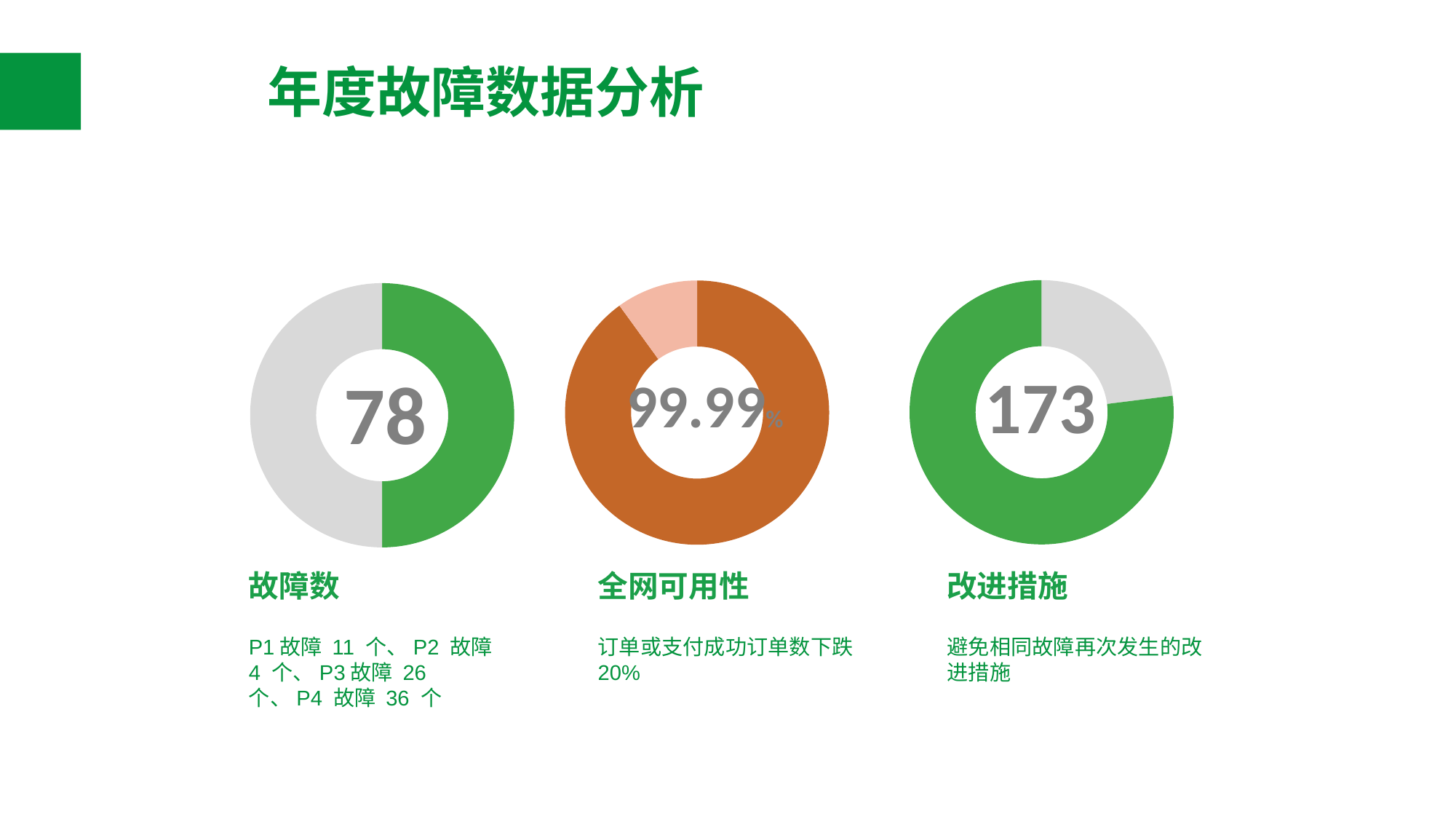

年度故障数据分析

### Chart

| Category | SALE |
|---|---|
| A | 23.0 |
|  | None |
| B | 77.0 |
173

### Chart

| Category | SALE |
|---|---|
| A | 9.0 |
|  | None |
| B | 1.0 |
99.99%

### Chart

| Category | SALE |
|---|---|
| A | 5.0 |
|  | None |
| B | 5.0 |
78
故障数
全网可用性
改进措施
P1故障 11 个、P2 故障 4 个、P3故障 26 个、P4 故障 36 个
订单或支付成功订单数下跌 20%
避免相同故障再次发生的改进措施